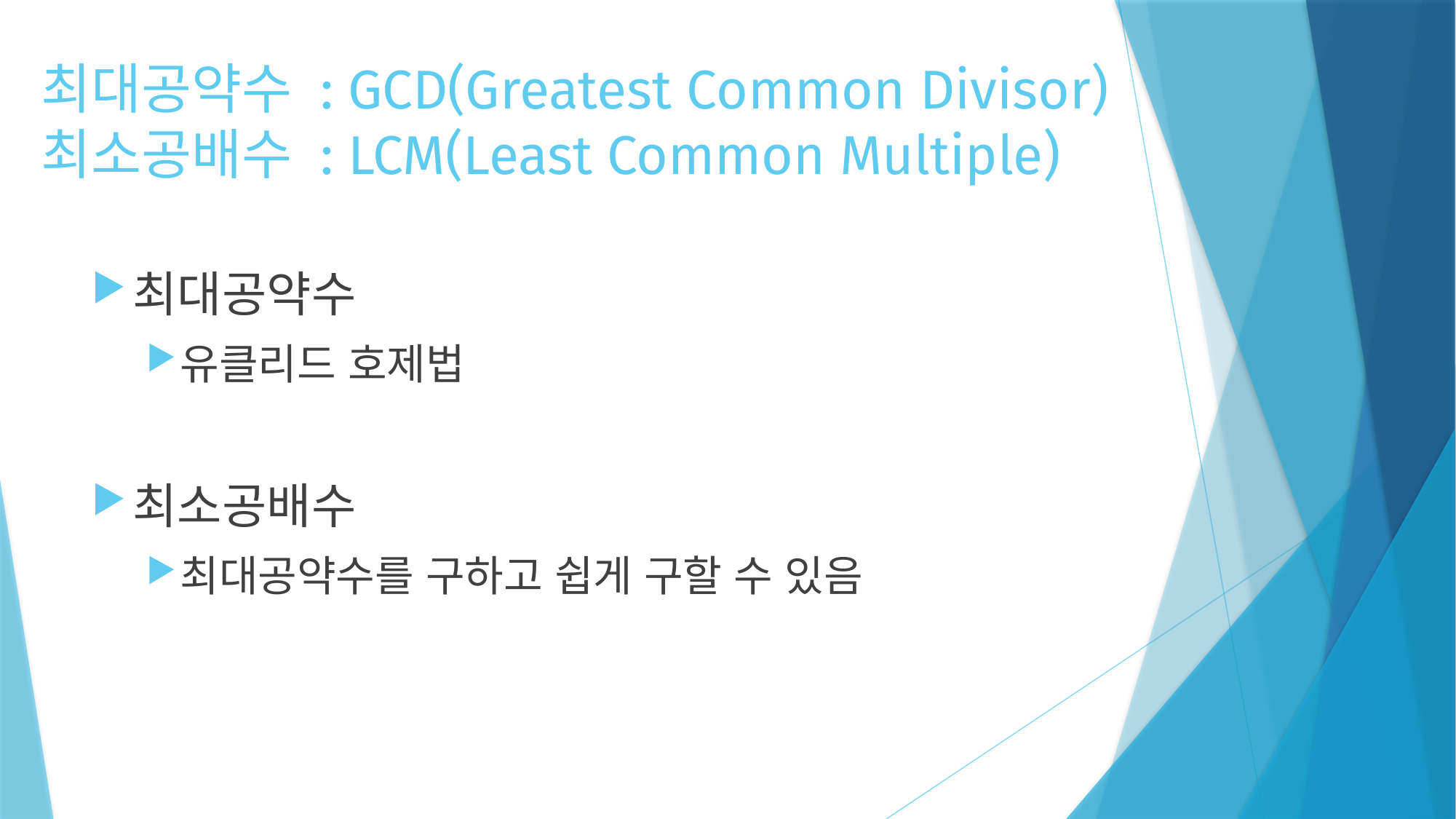

# 최대공약수 : GCD(Greatest Common Divisor) 최소공배수 : LCM(Least Common Multiple)
최대공약수
유클리드 호제법

최소공배수
최대공약수를 구하고 쉽게 구할 수 있음